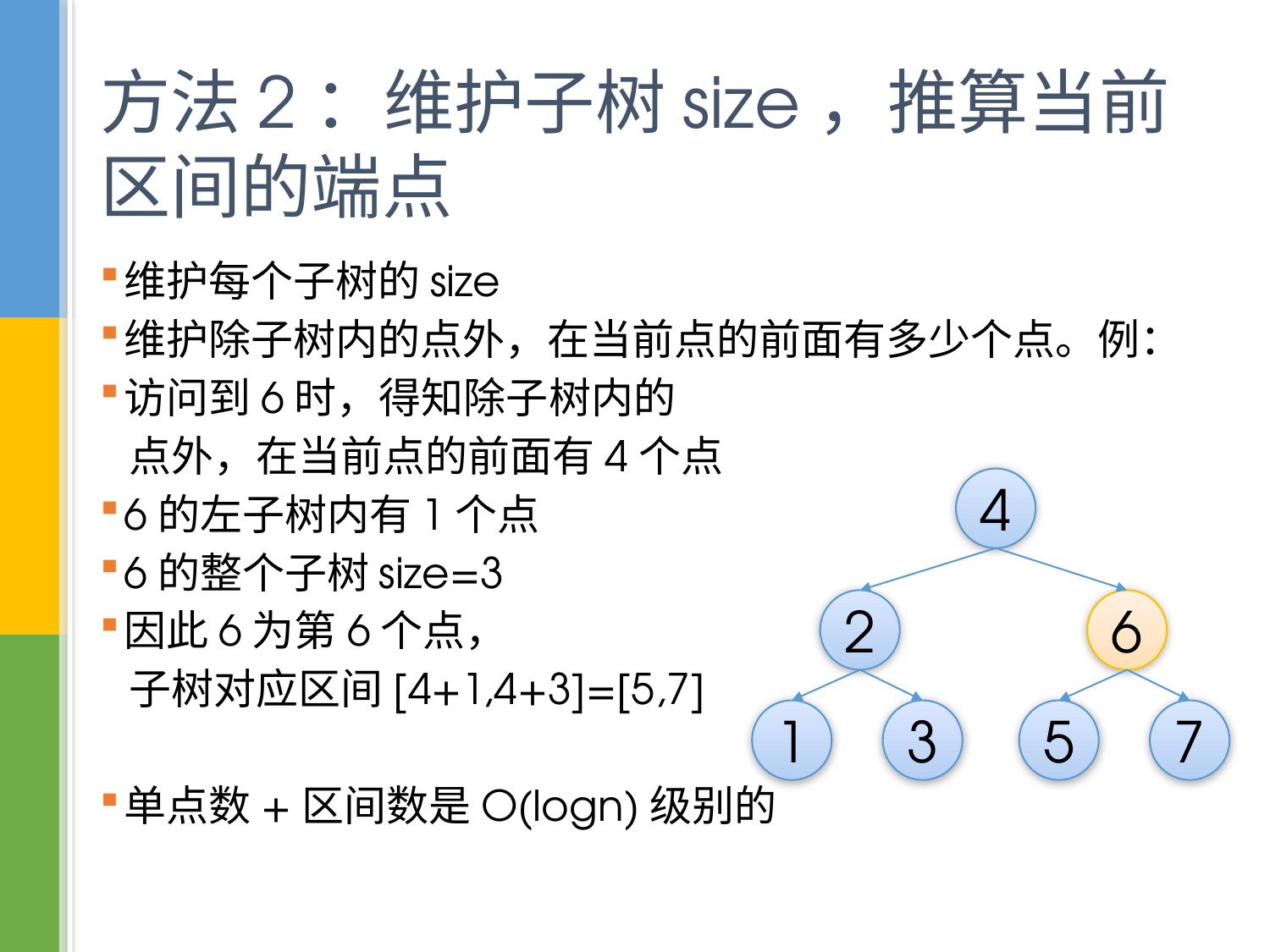

# 方法2：维护子树size，推算当前区间的端点
维护每个子树的size
维护除子树内的点外，在当前点的前面有多少个点。例：
访问到6时，得知除子树内的
  点外，在当前点的前面有4个点
6的左子树内有1个点
6的整个子树size=3
因此6为第6个点，
  子树对应区间[4+1,4+3]=[5,7]

单点数+区间数是O(logn)级别的

4
2
6
1
3
5
7